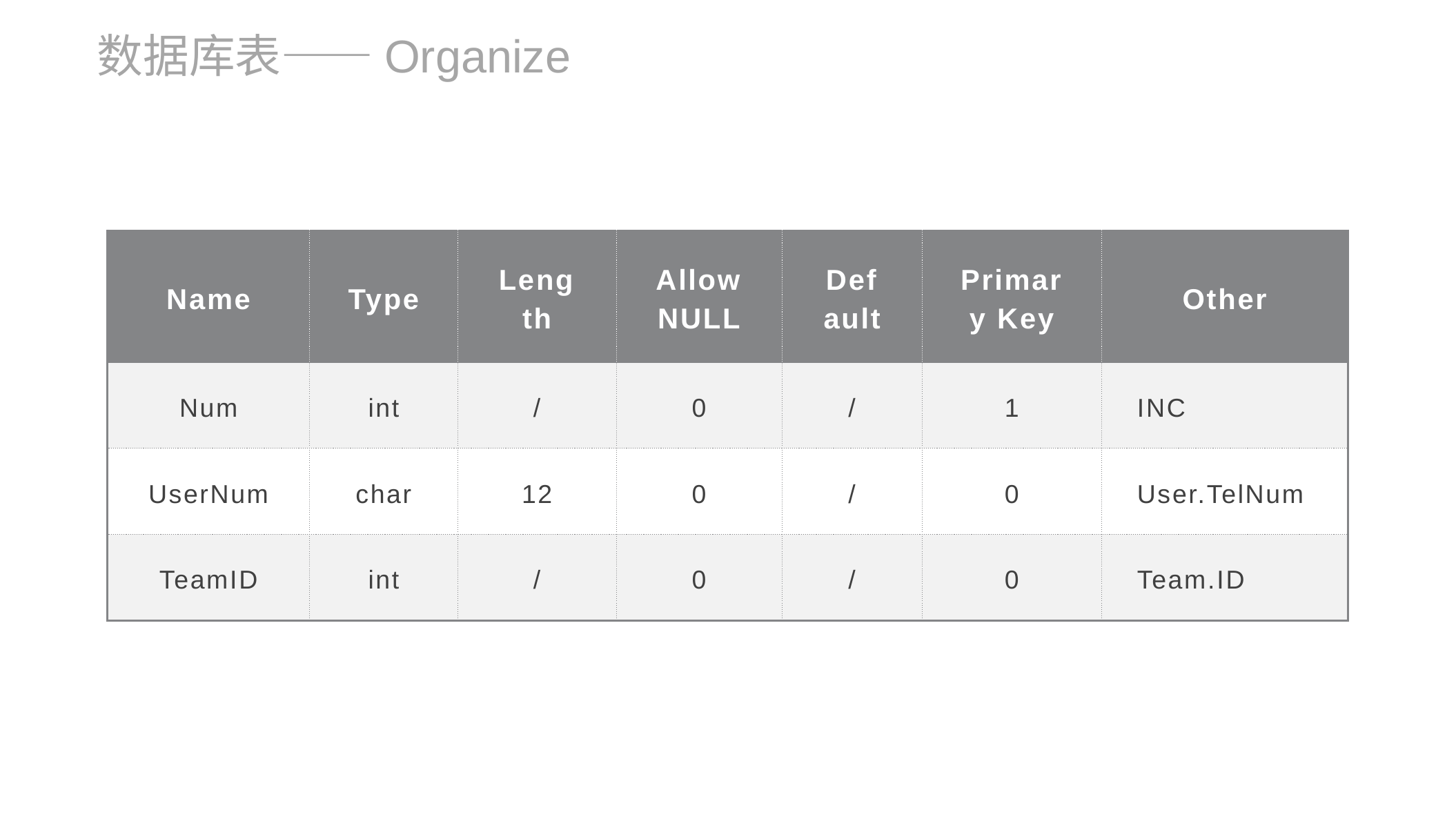

数据库表——Organize
| Name | Type | Length | Allow NULL | Default | Primary Key | Other |
| --- | --- | --- | --- | --- | --- | --- |
| Num | int | / | 0 | / | 1 | INC |
| UserNum | char | 12 | 0 | / | 0 | User.TelNum |
| TeamID | int | / | 0 | / | 0 | Team.ID |